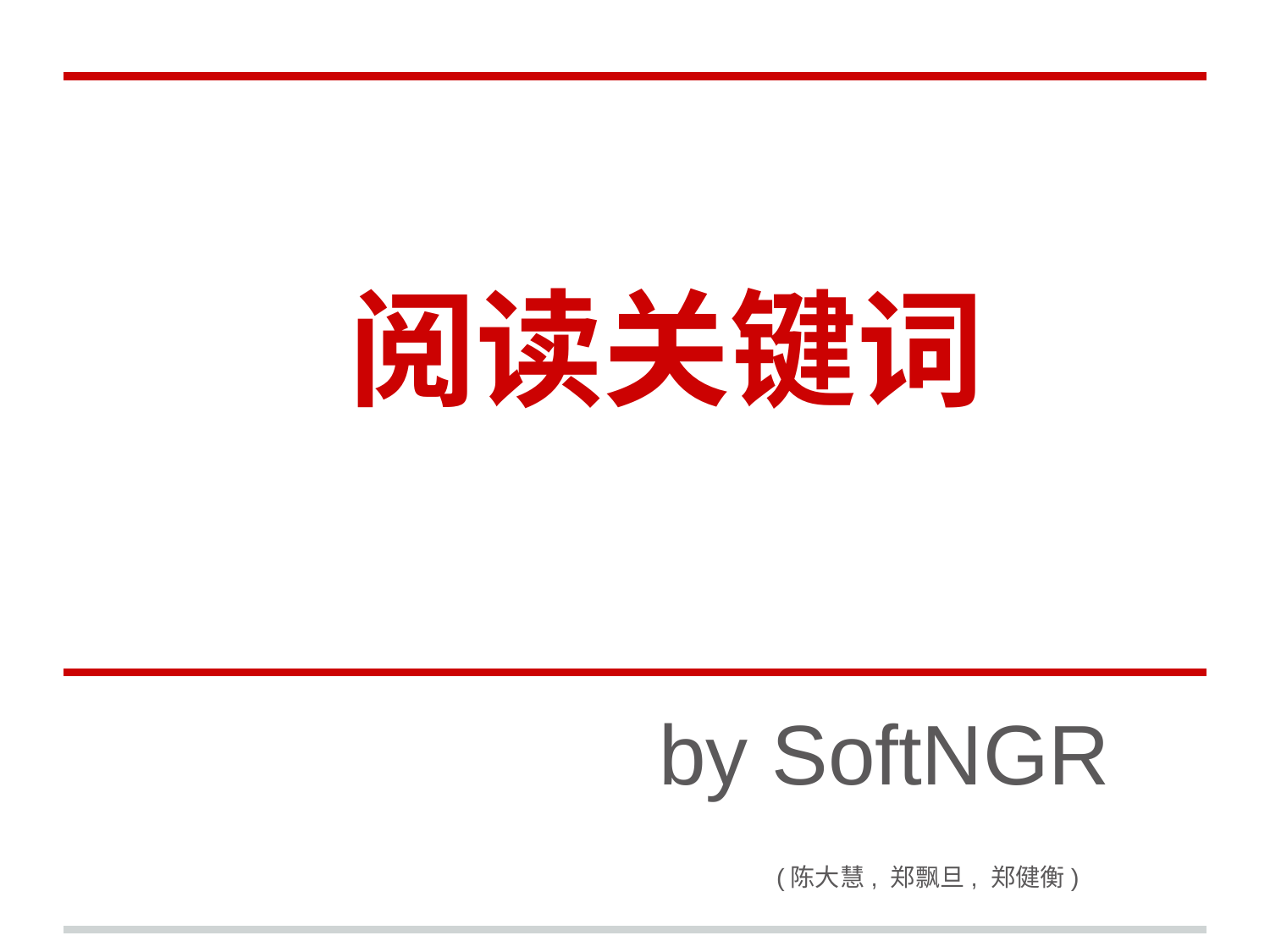

# 阅读关键词
                       by SoftNGR
                            (陈大慧, 郑飘旦, 郑健衡)